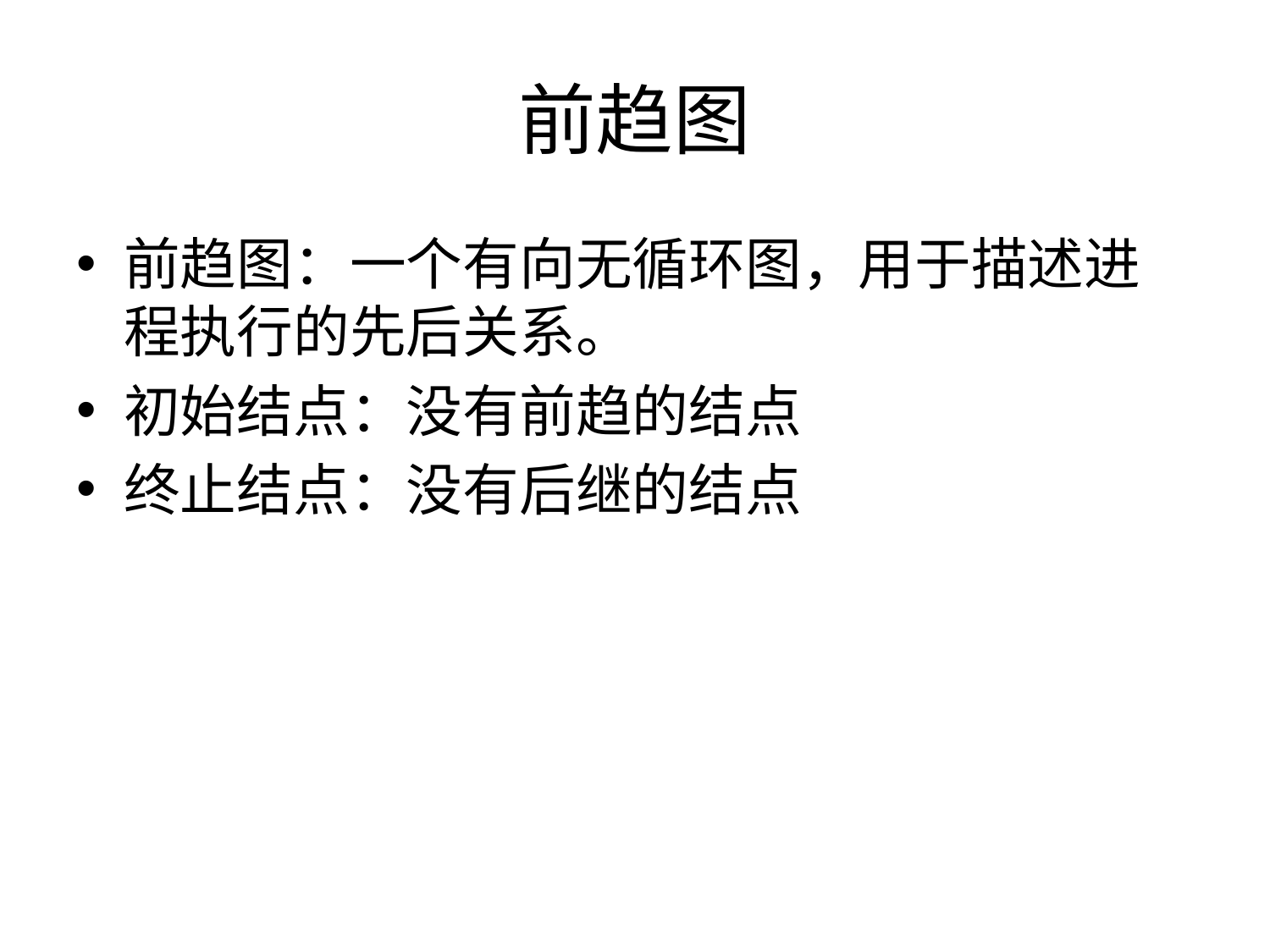

# 前趋图
前趋图：一个有向无循环图，用于描述进程执行的先后关系。
初始结点：没有前趋的结点
终止结点：没有后继的结点